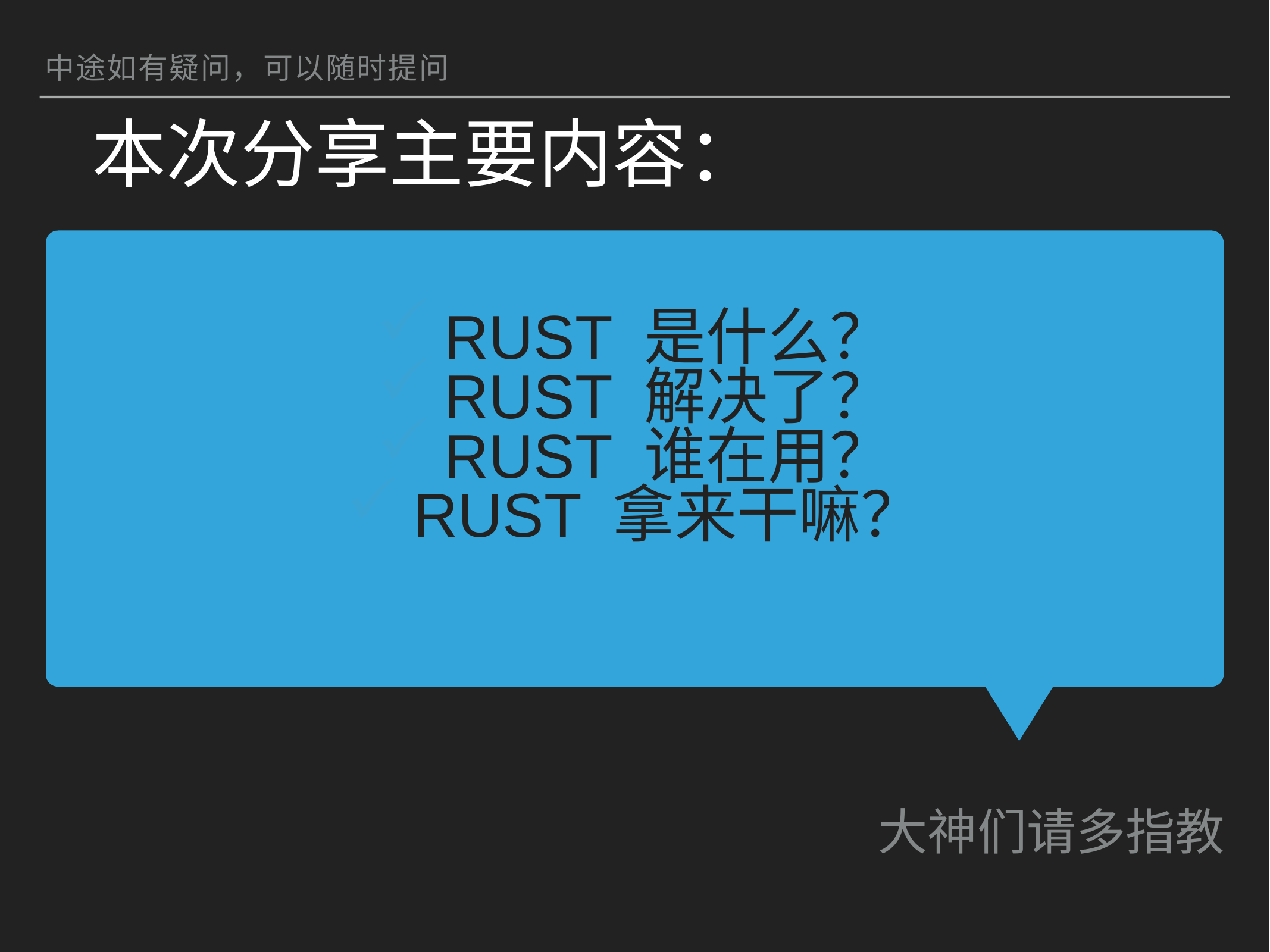

中途如有疑问，可以随时提问
本次分享主要内容：
rust 是什么？
rust 解决了？
rust 谁在用？
rust 拿来干嘛？

 大神们请多指教